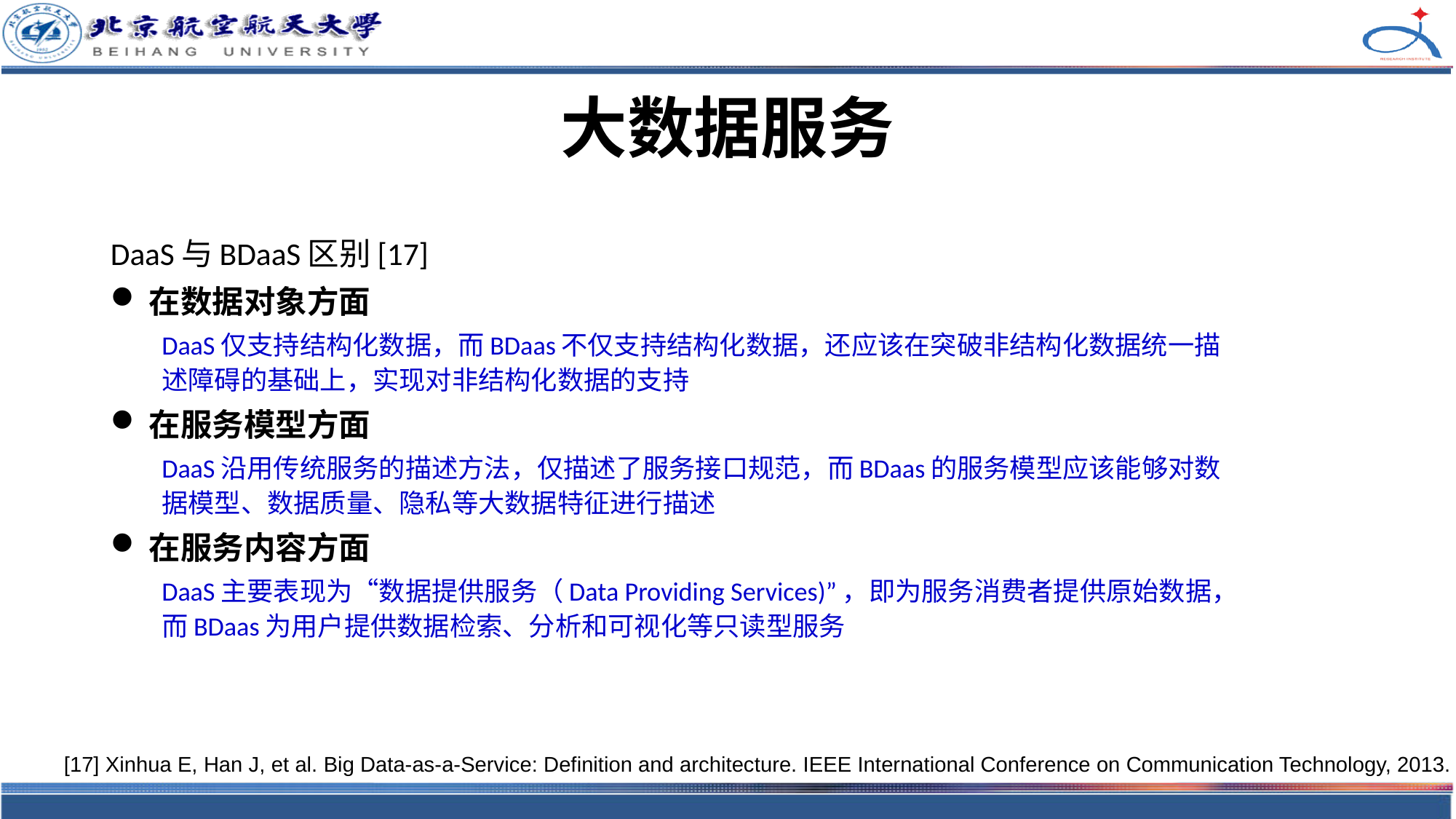

# 大数据服务
DaaS与BDaaS区别[17]
在数据对象方面
DaaS仅支持结构化数据，而BDaas不仅支持结构化数据，还应该在突破非结构化数据统一描述障碍的基础上，实现对非结构化数据的支持
在服务模型方面
DaaS沿用传统服务的描述方法，仅描述了服务接口规范，而BDaas的服务模型应该能够对数据模型、数据质量、隐私等大数据特征进行描述
在服务内容方面
DaaS主要表现为“数据提供服务（Data Providing Services)”，即为服务消费者提供原始数据，而BDaas为用户提供数据检索、分析和可视化等只读型服务

[17] Xinhua E, Han J, et al. Big Data-as-a-Service: Definition and architecture. IEEE International Conference on Communication Technology, 2013.